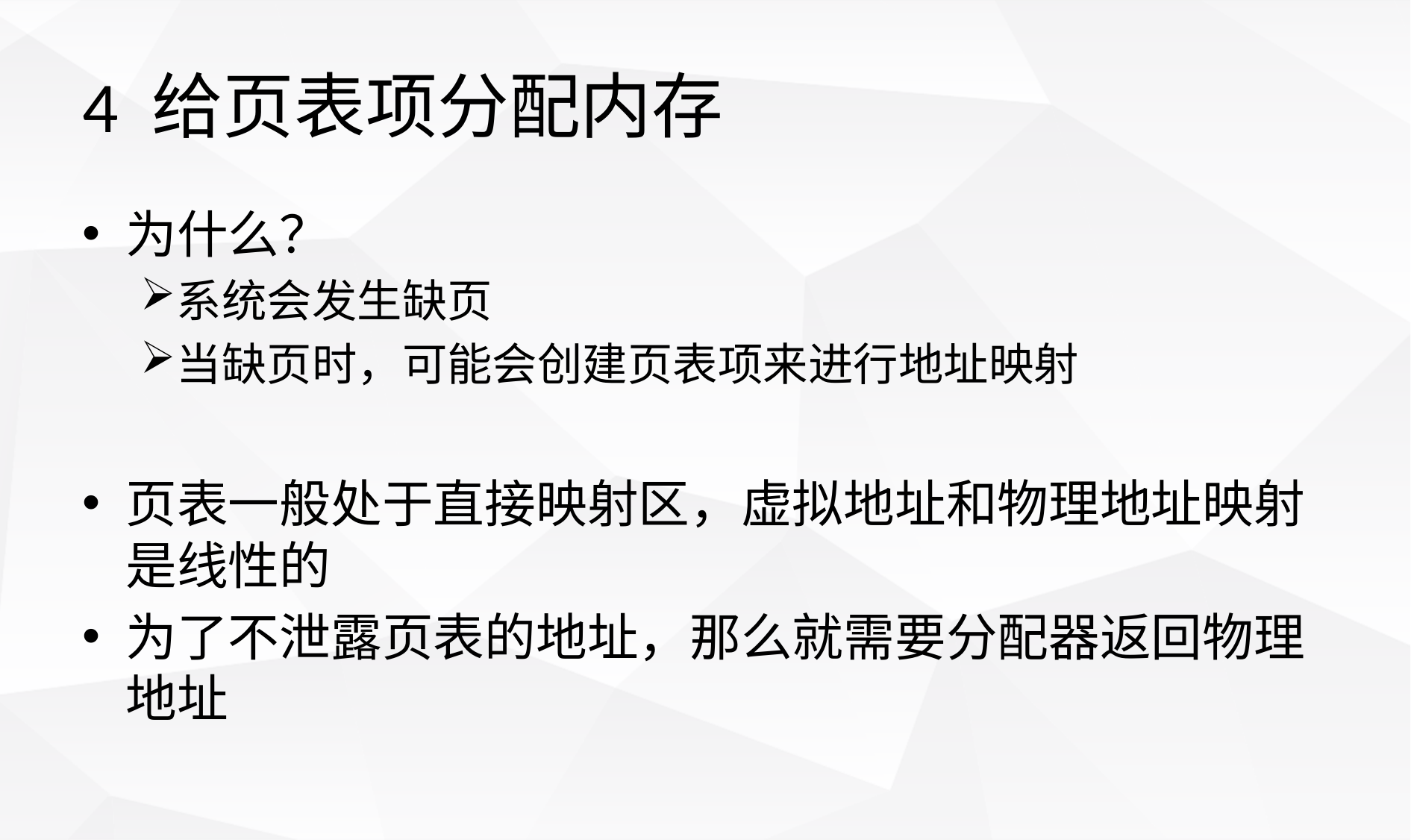

# 4 给页表项分配内存
为什么？
系统会发生缺页
当缺页时，可能会创建页表项来进行地址映射

页表一般处于直接映射区，虚拟地址和物理地址映射是线性的
为了不泄露页表的地址，那么就需要分配器返回物理地址